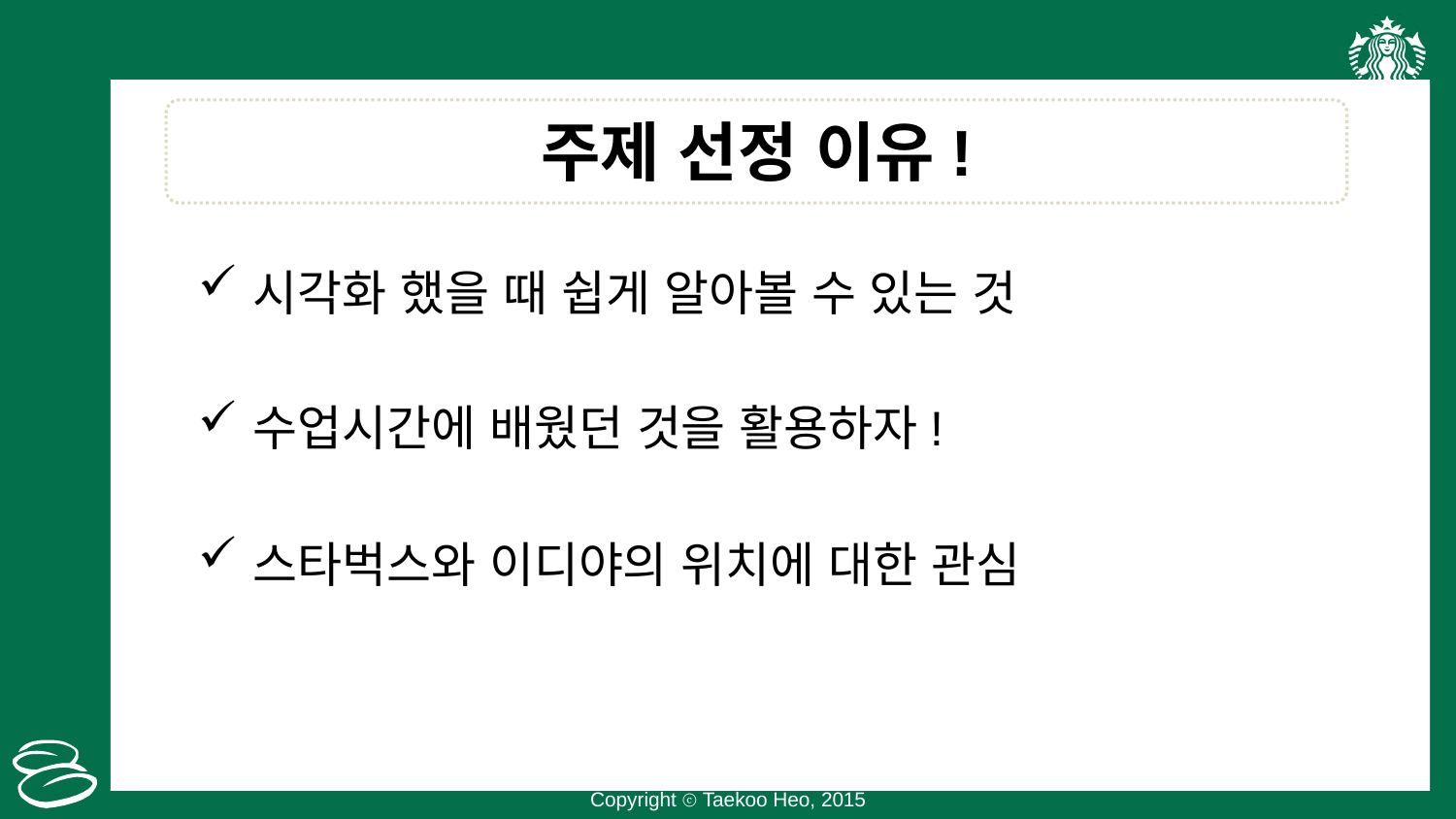

주제 선정 이유!
시각화 했을 때 쉽게 알아볼 수 있는 것

수업시간에 배웠던 것을 활용하자!

스타벅스와 이디야의 위치에 대한 관심